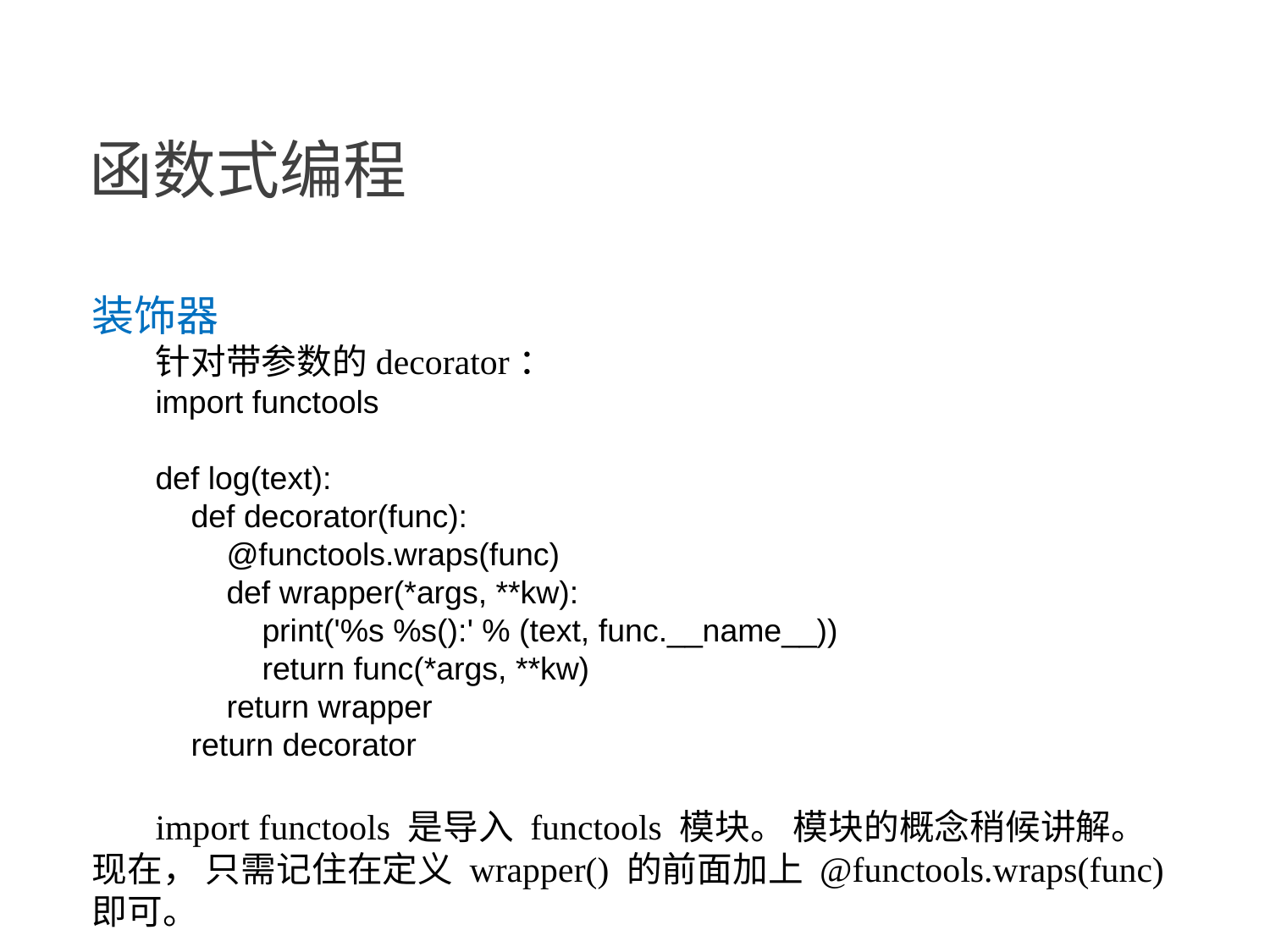

函数式编程
装饰器
针对带参数的decorator：
import functools

def log(text):
    def decorator(func):
        @functools.wraps(func)
        def wrapper(*args, **kw):
            print('%s %s():' % (text, func.__name__))
            return func(*args, **kw)
        return wrapper
    return decorator

import functools 是导入 functools 模块。 模块的概念稍候讲解。 现在， 只需记住在定义 wrapper() 的前面加上 @functools.wraps(func) 即可。